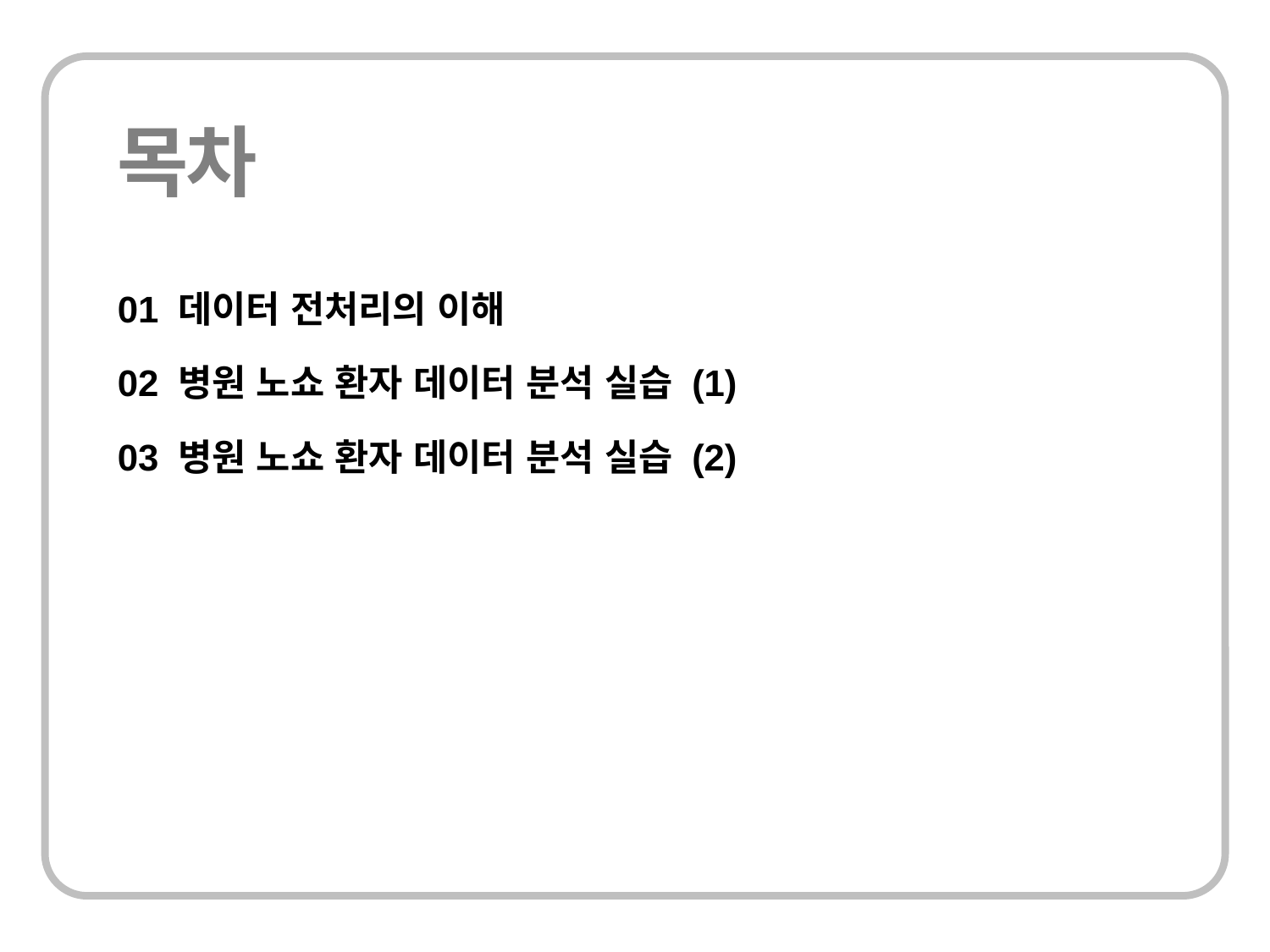

01 데이터 전처리의 이해
02 병원 노쇼 환자 데이터 분석 실습 (1)
03 병원 노쇼 환자 데이터 분석 실습 (2)